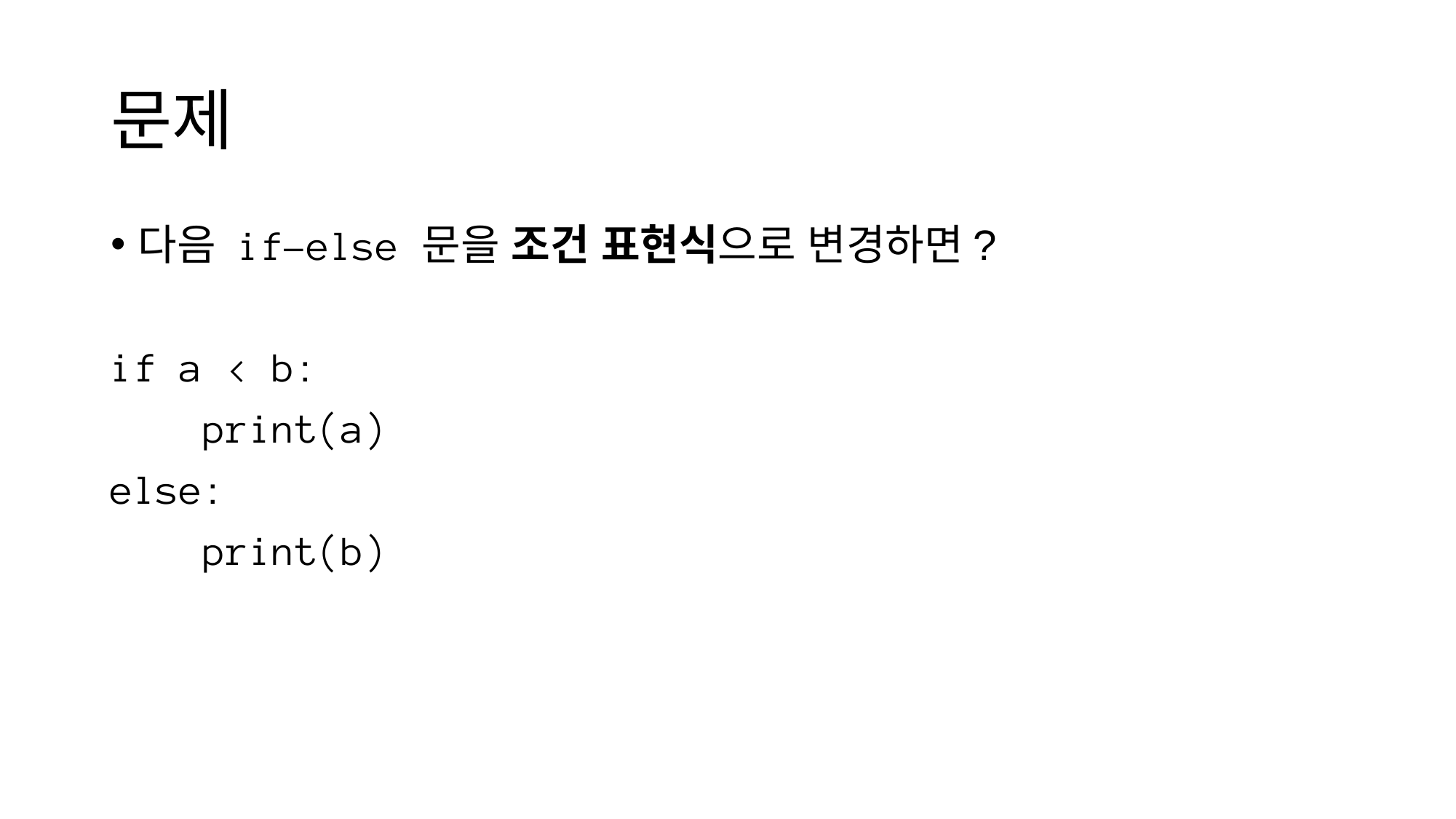

# 문제
다음 if-else 문을 조건 표현식으로 변경하면?

if a < b:
    print(a)
else:
    print(b)